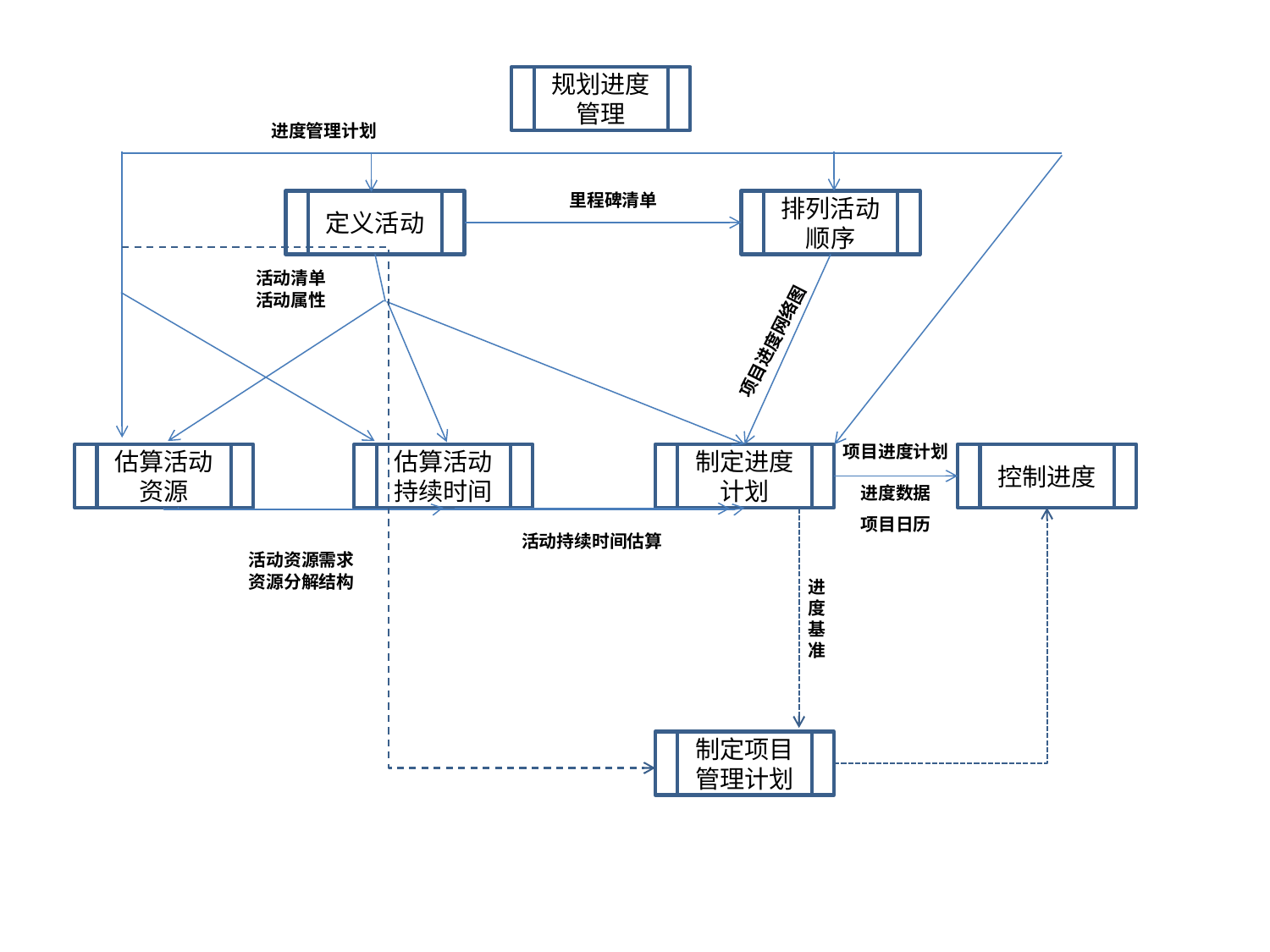

规划进度管理
进度管理计划
里程碑清单
定义活动
排列活动顺序
活动清单
活动属性
项目进度网络图
项目进度计划
估算活动资源
估算活动持续时间
制定进度计划
控制进度
进度数据
项目日历
活动持续时间估算
活动资源需求
资源分解结构
进度基准
制定项目管理计划